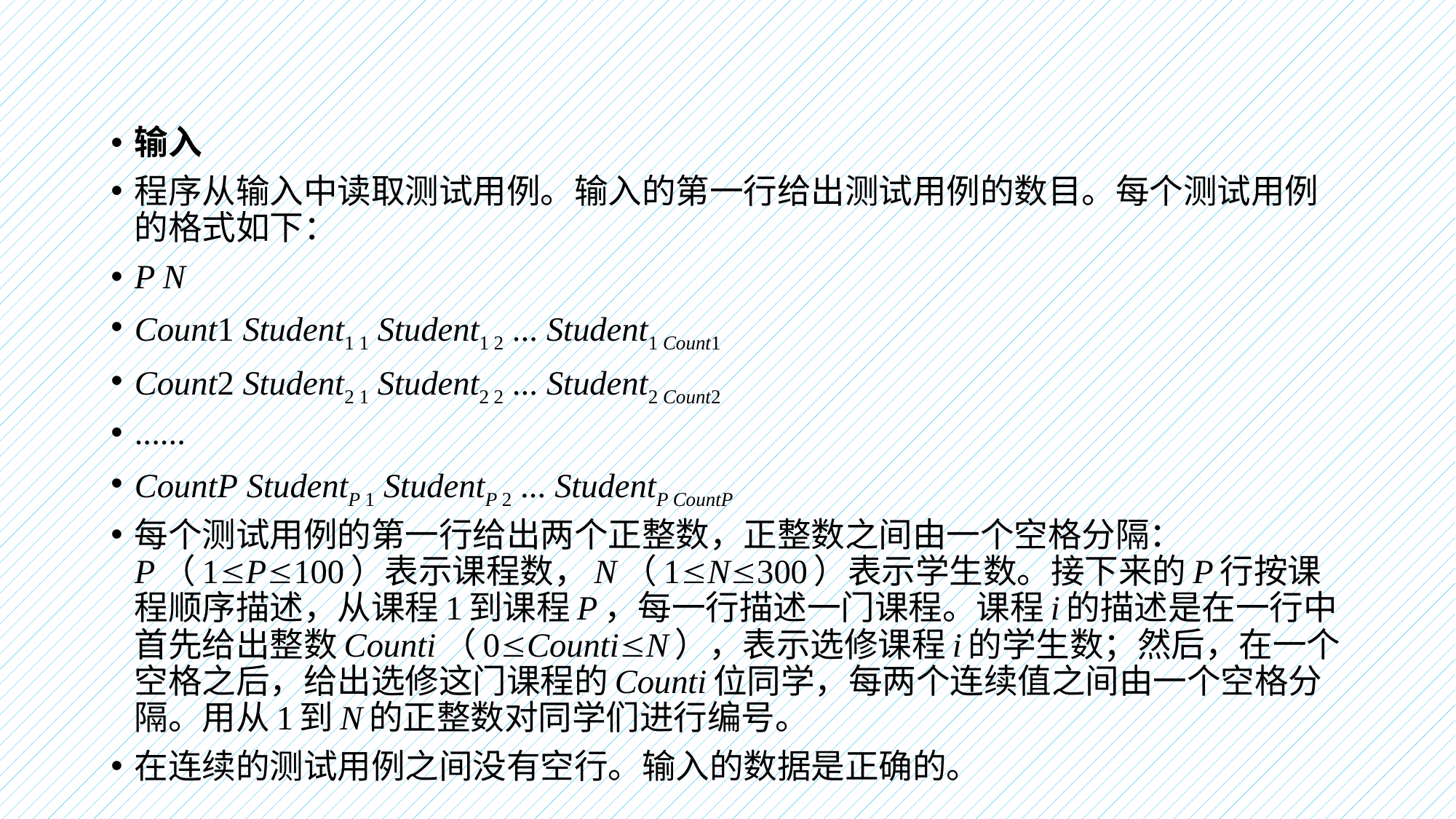

#
输入
程序从输入中读取测试用例。输入的第一行给出测试用例的数目。每个测试用例的格式如下：
P N
Count1 Student1 1 Student1 2 ... Student1 Count1
Count2 Student2 1 Student2 2 ... Student2 Count2
......
CountP StudentP 1 StudentP 2 ... StudentP CountP
每个测试用例的第一行给出两个正整数，正整数之间由一个空格分隔：P（1≤P≤100）表示课程数，N（1≤N≤300）表示学生数。接下来的P行按课程顺序描述，从课程1到课程P，每一行描述一门课程。课程i的描述是在一行中首先给出整数Counti（0≤Counti≤N），表示选修课程i的学生数；然后，在一个空格之后，给出选修这门课程的Counti位同学，每两个连续值之间由一个空格分隔。用从1到N的正整数对同学们进行编号。
在连续的测试用例之间没有空行。输入的数据是正确的。